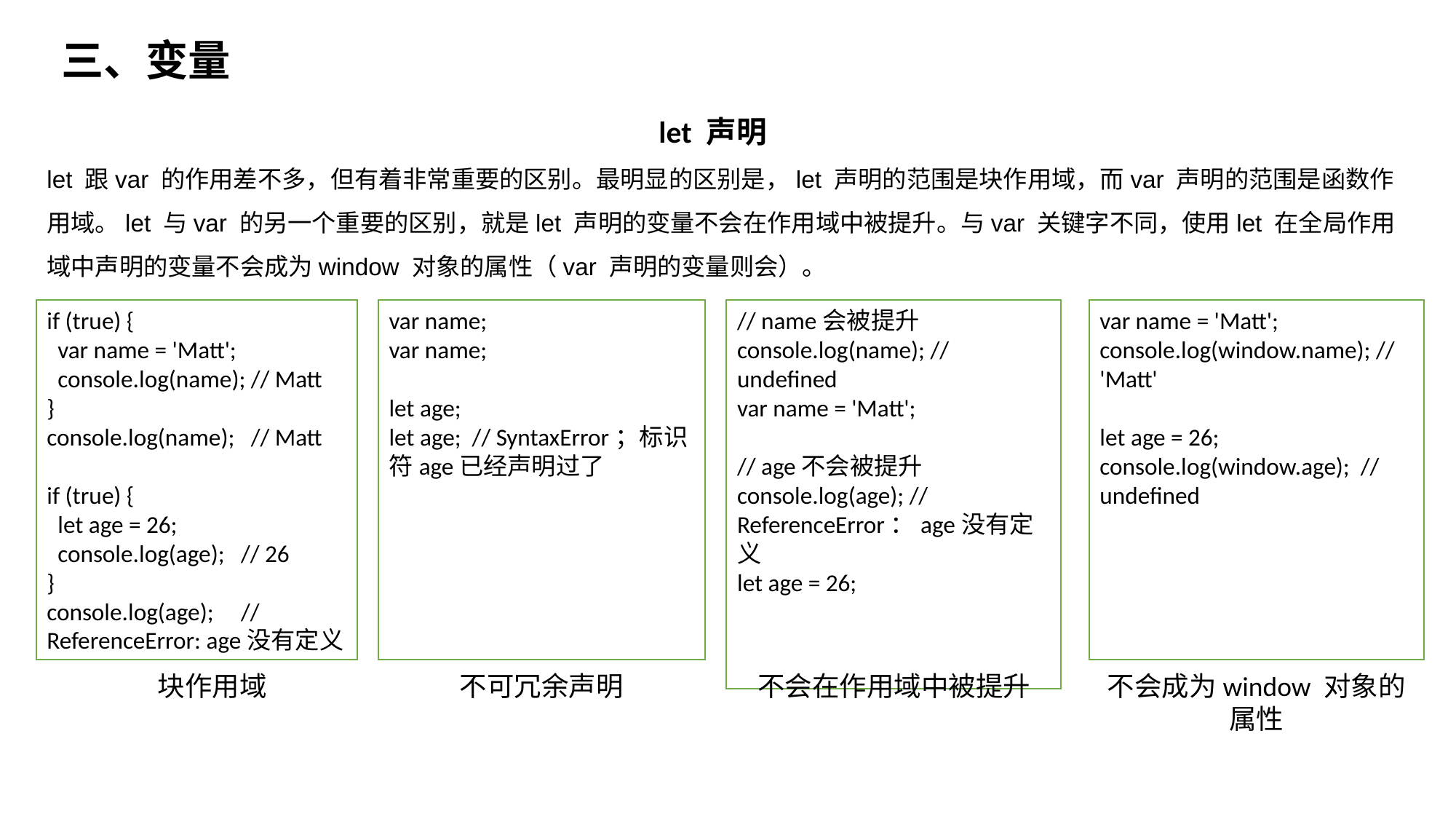

三、变量
let 声明
let 跟var 的作用差不多，但有着非常重要的区别。最明显的区别是，let 声明的范围是块作用域，而var 声明的范围是函数作用域。let 与var 的另一个重要的区别，就是let 声明的变量不会在作用域中被提升。与var 关键字不同，使用let 在全局作用域中声明的变量不会成为window 对象的属性（var 声明的变量则会）。
if (true) {
  var name = 'Matt';
  console.log(name); // Matt
}
console.log(name);   // Matt

if (true) {
  let age = 26;
  console.log(age);   // 26
}
console.log(age);     // ReferenceError: age没有定义
块作用域
var name;
var name;

let age;
let age;  // SyntaxError；标识符age已经声明过了

// name会被提升
console.log(name); // undefined
var name = 'Matt';

// age不会被提升
console.log(age); // ReferenceError：age没有定义
let age = 26;

var name = 'Matt';
console.log(window.name); // 'Matt'

let age = 26;
console.log(window.age);  // undefined

不可冗余声明
不会在作用域中被提升
不会成为window 对象的属性